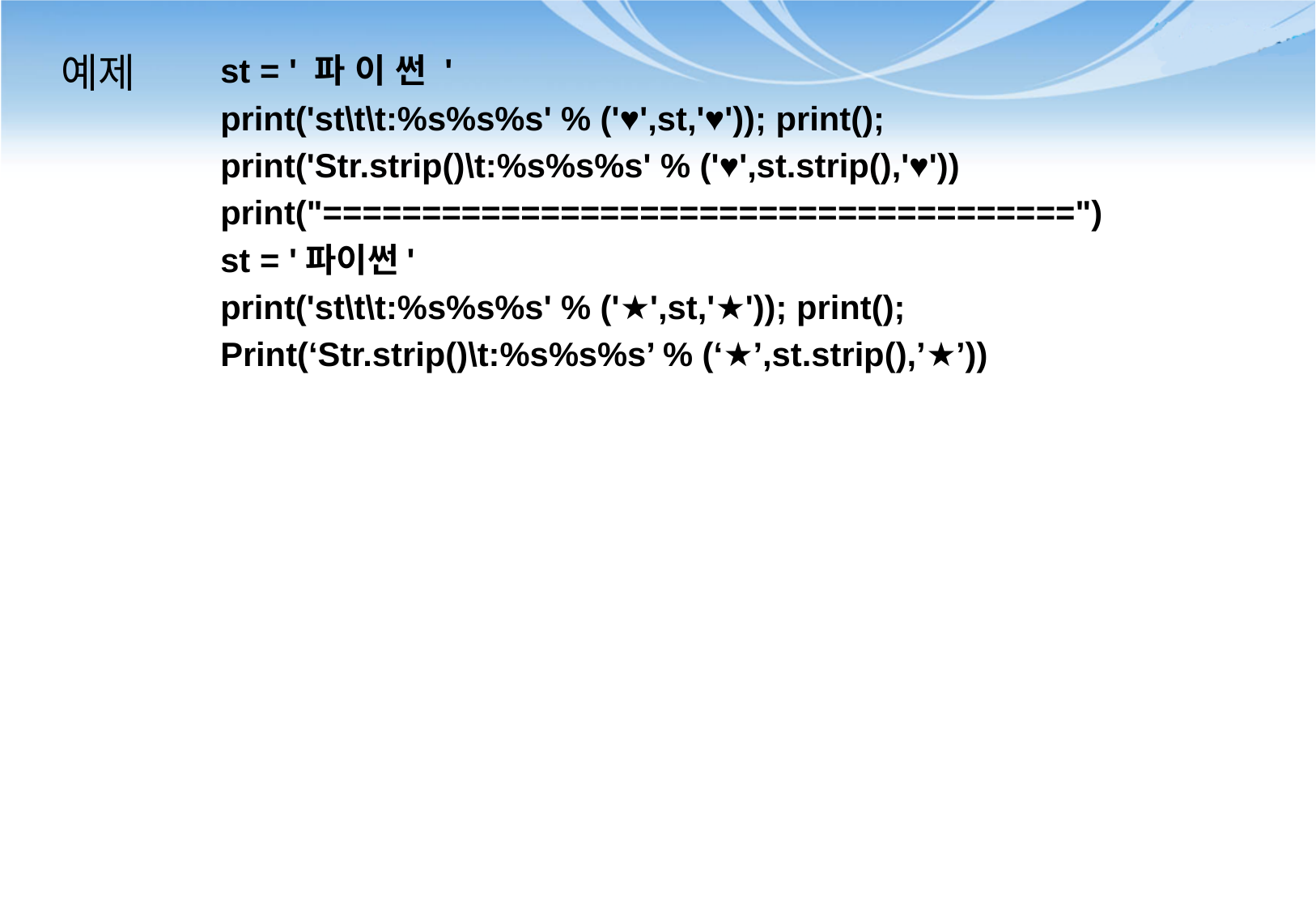

# 예제
st = ' 파 이 썬 '
print('st\t\t:%s%s%s' % ('♥',st,'♥')); print();
print('Str.strip()\t:%s%s%s' % ('♥',st.strip(),'♥'))
print("======================================")
st = '파이썬'
print('st\t\t:%s%s%s' % ('★',st,'★')); print();
Print(‘Str.strip()\t:%s%s%s’ % (‘★’,st.strip(),’★’))